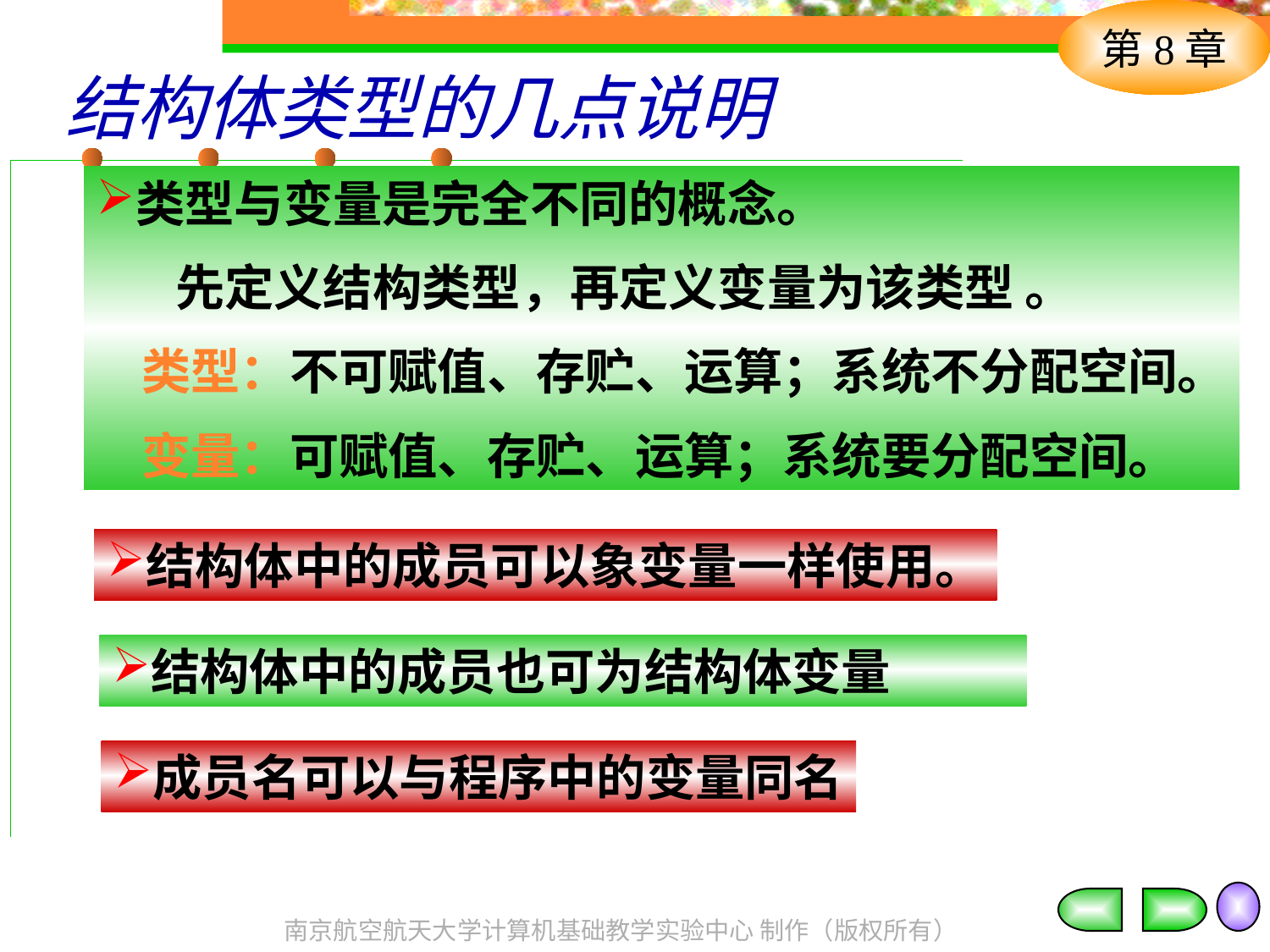

# 结构体类型的几点说明
类型与变量是完全不同的概念。
      先定义结构类型，再定义变量为该类型 。
   类型：不可赋值、存贮、运算；系统不分配空间。
   变量：可赋值、存贮、运算；系统要分配空间。

结构体中的成员可以象变量一样使用。
结构体中的成员也可为结构体变量
成员名可以与程序中的变量同名